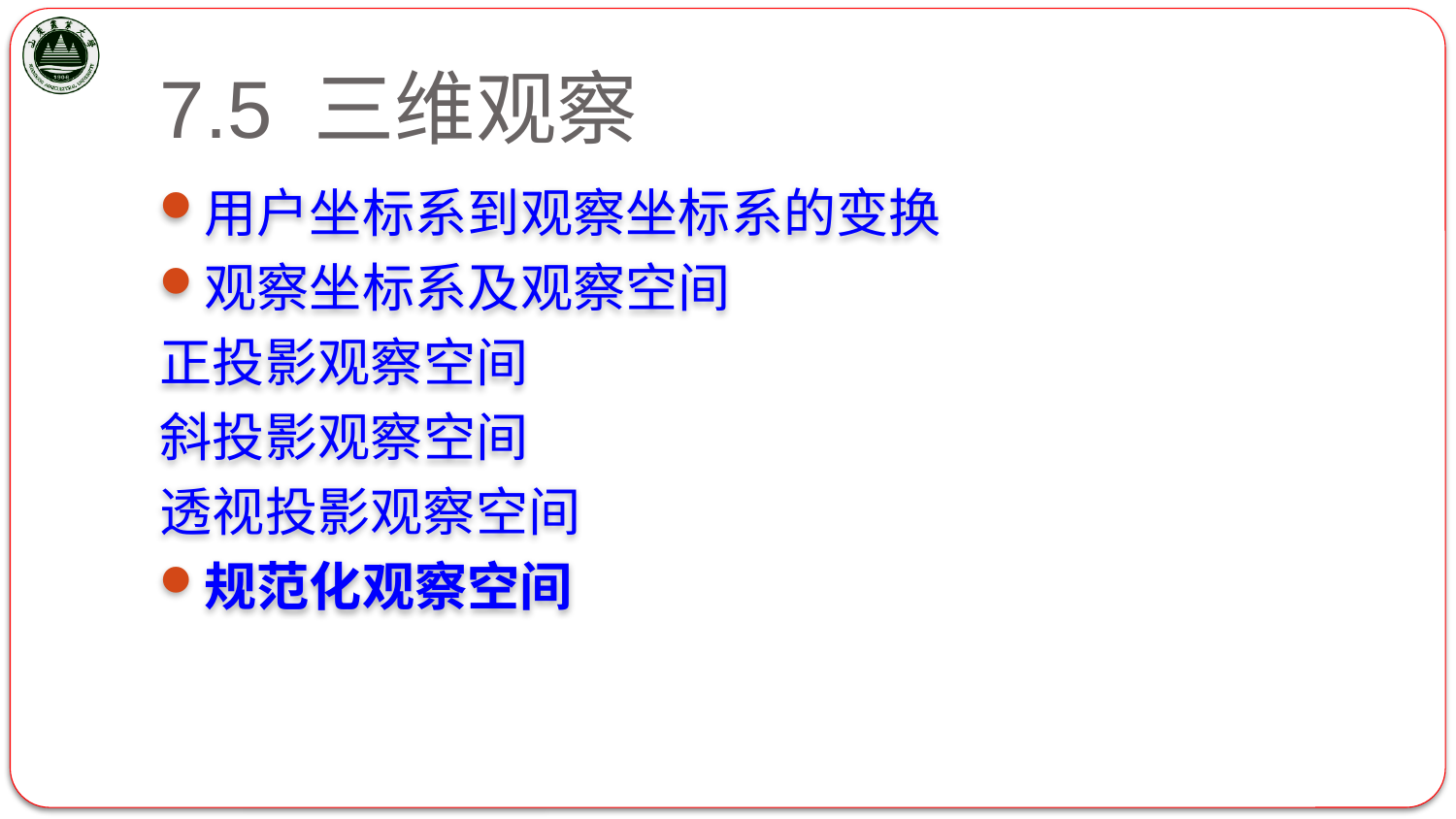

# 7.5 三维观察
用户坐标系到观察坐标系的变换
观察坐标系及观察空间
正投影观察空间
斜投影观察空间
透视投影观察空间
规范化观察空间